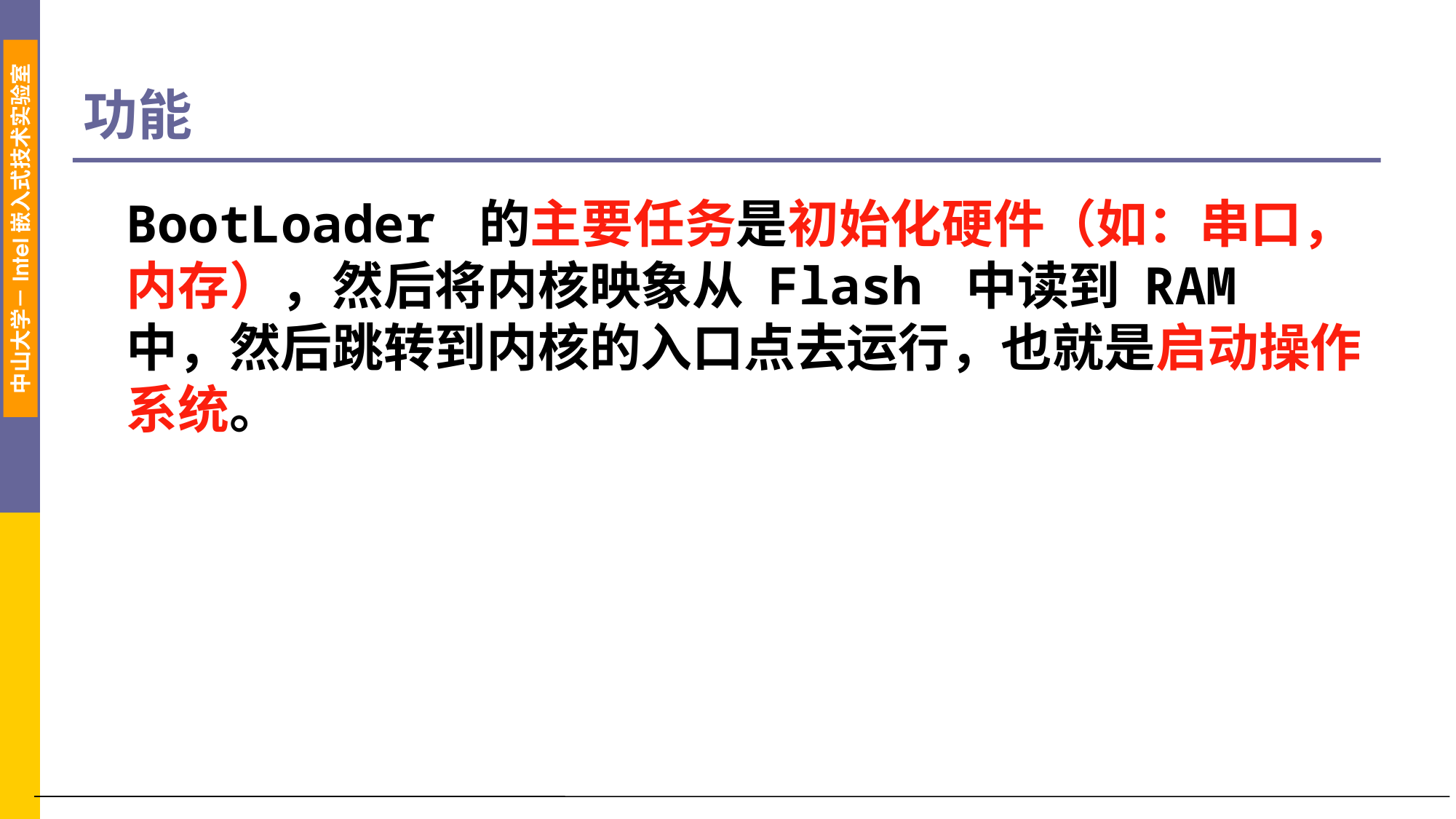

# 功能
	BootLoader 的主要任务是初始化硬件（如：串口，内存），然后将内核映象从 Flash 中读到 RAM 中，然后跳转到内核的入口点去运行，也就是启动操作系统。